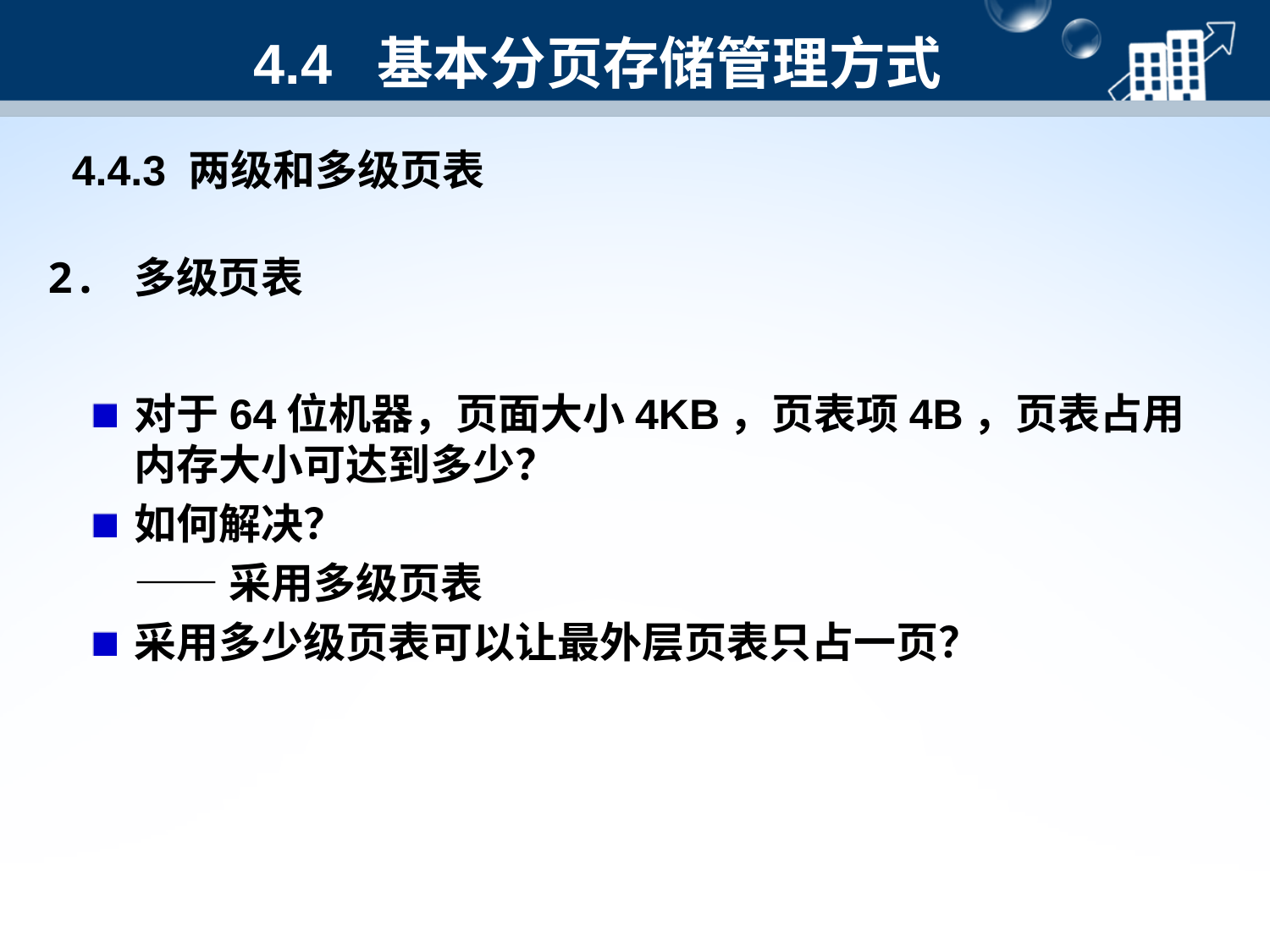

4.4  基本分页存储管理方式
4.4.3 两级和多级页表
2. 多级页表
对于64位机器，页面大小4KB，页表项4B，页表占用内存大小可达到多少？
如何解决？
	——采用多级页表
采用多少级页表可以让最外层页表只占一页？